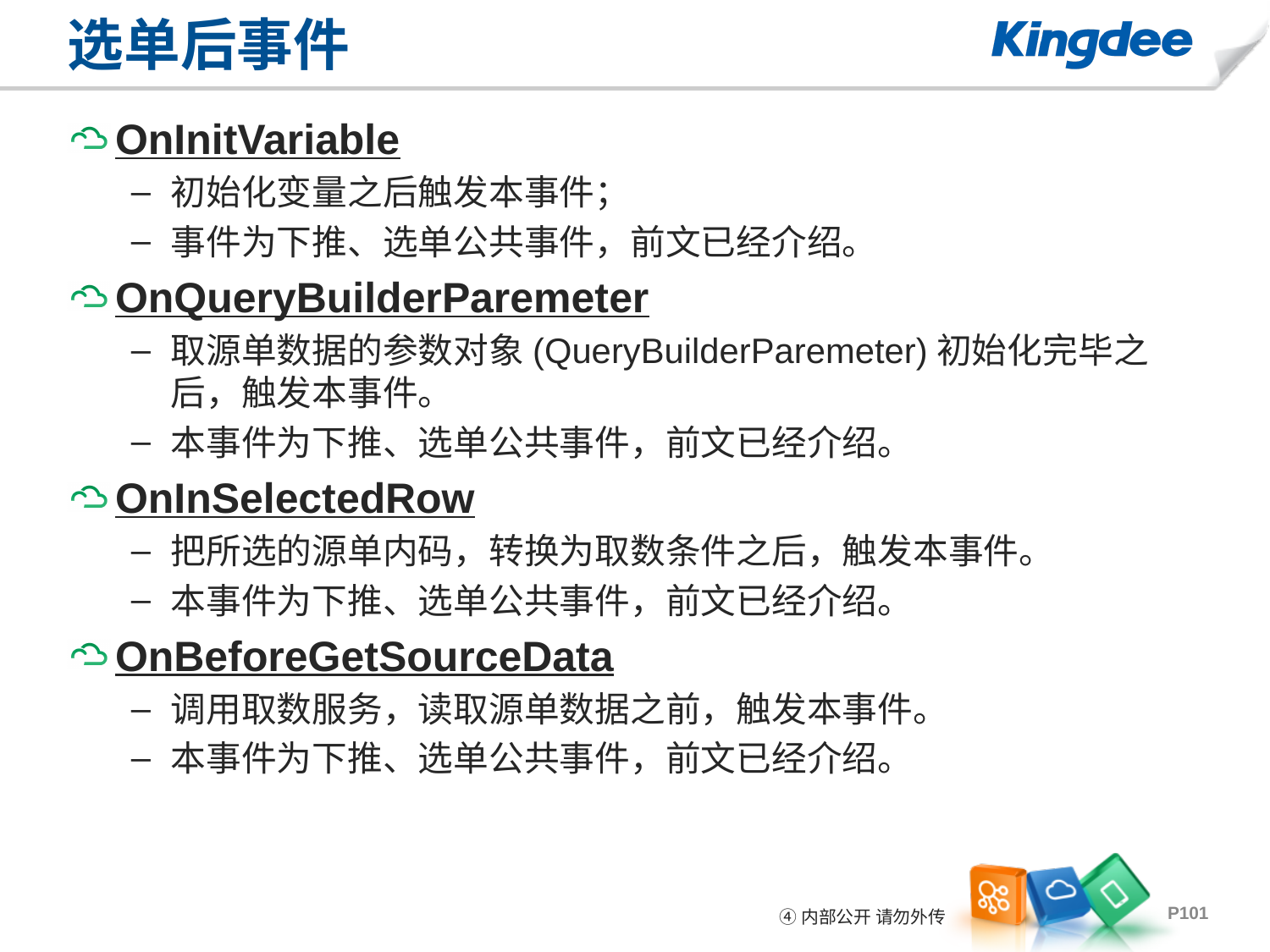

# 选单后事件
OnInitVariable
初始化变量之后触发本事件；
事件为下推、选单公共事件，前文已经介绍。
OnQueryBuilderParemeter
取源单数据的参数对象(QueryBuilderParemeter)初始化完毕之后，触发本事件。
本事件为下推、选单公共事件，前文已经介绍。
OnInSelectedRow
把所选的源单内码，转换为取数条件之后，触发本事件。
本事件为下推、选单公共事件，前文已经介绍。
OnBeforeGetSourceData
调用取数服务，读取源单数据之前，触发本事件。
本事件为下推、选单公共事件，前文已经介绍。